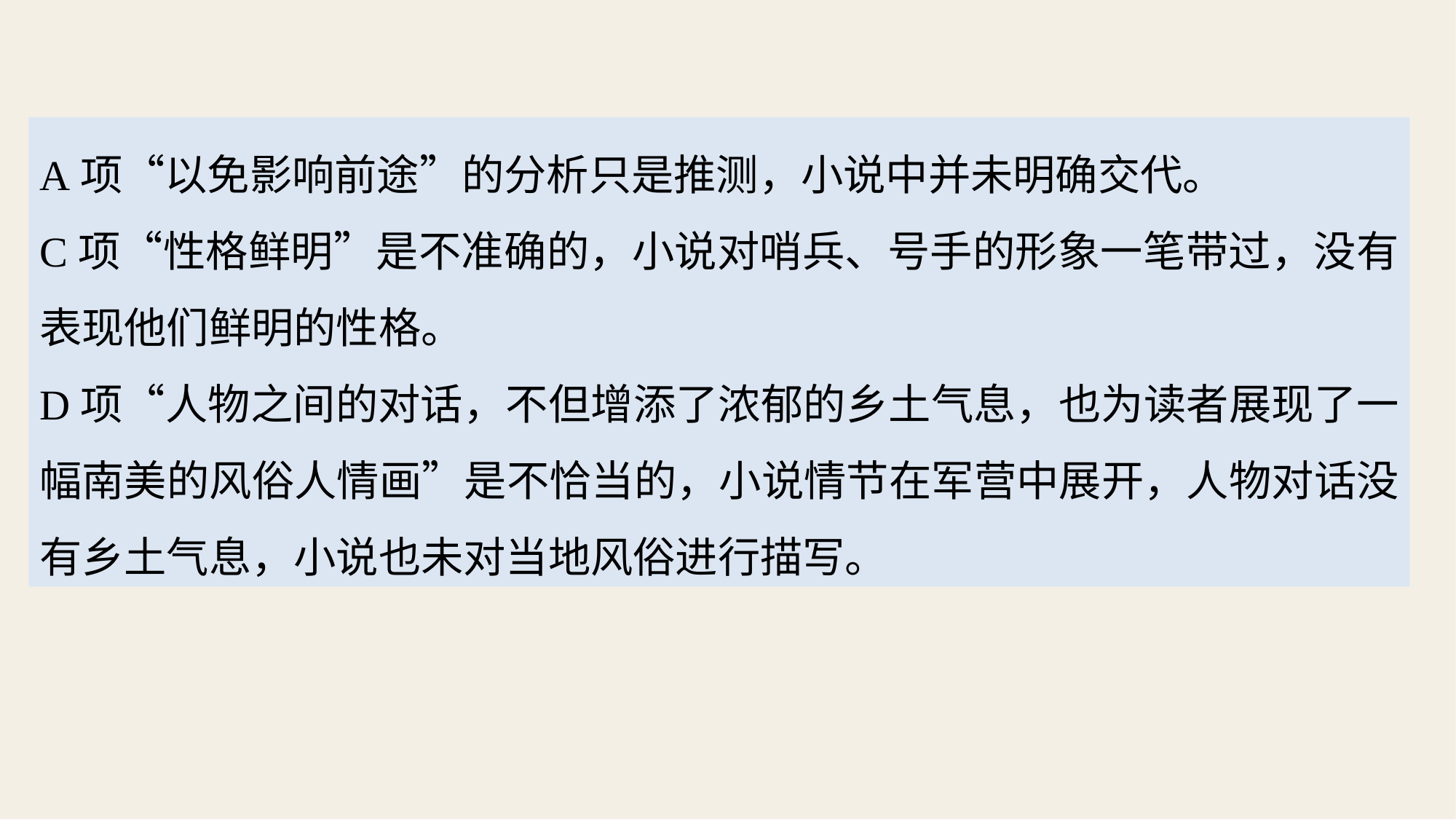

A项“以免影响前途”的分析只是推测，小说中并未明确交代。
C项“性格鲜明”是不准确的，小说对哨兵、号手的形象一笔带过，没有表现他们鲜明的性格。
D项“人物之间的对话，不但增添了浓郁的乡土气息，也为读者展现了一幅南美的风俗人情画”是不恰当的，小说情节在军营中展开，人物对话没有乡土气息，小说也未对当地风俗进行描写。